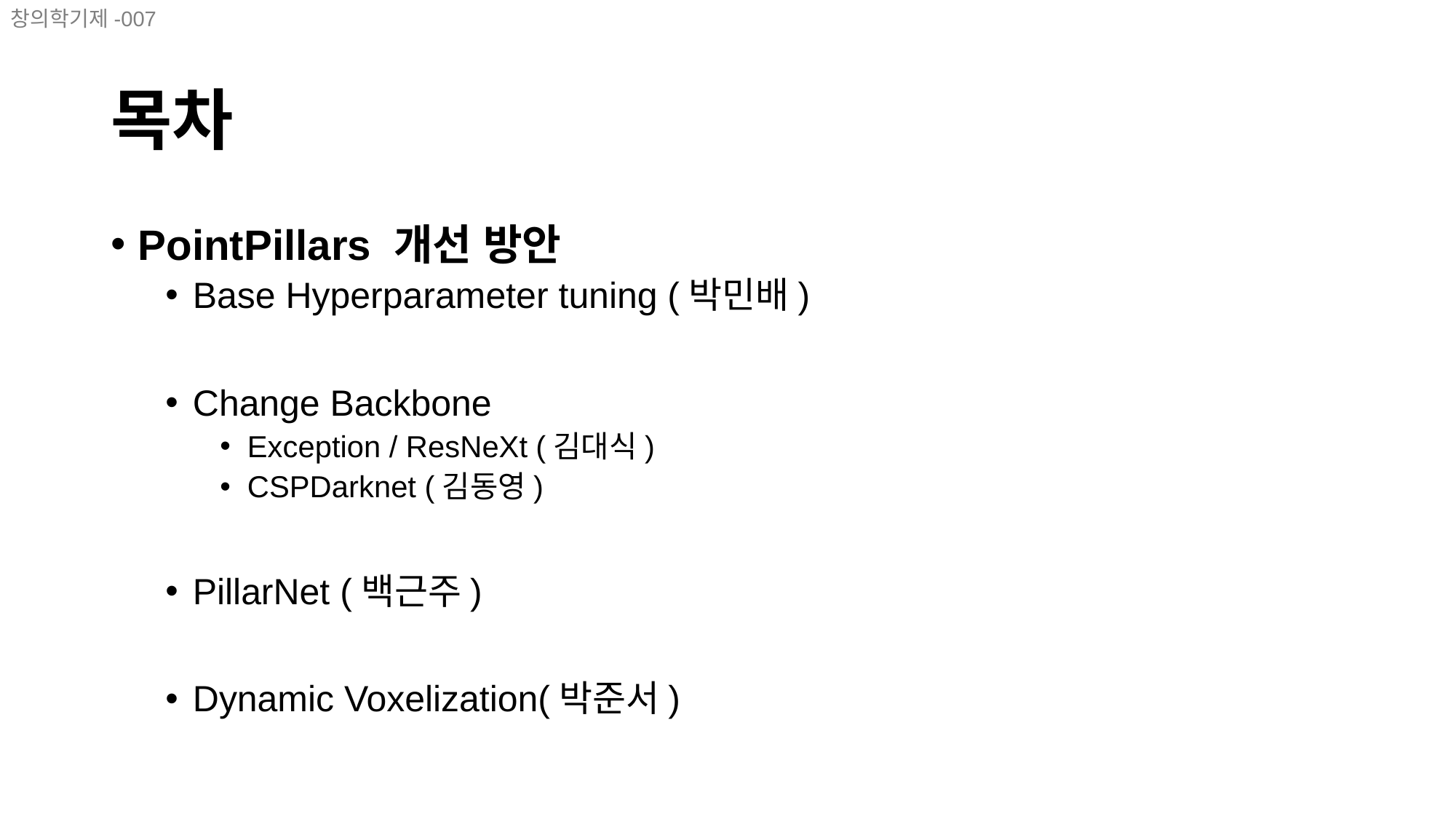

창의학기제-007
# 목차
PointPillars 개선 방안
Base Hyperparameter tuning (박민배)

Change Backbone
Exception / ResNeXt (김대식)
CSPDarknet (김동영)

PillarNet (백근주)

Dynamic Voxelization(박준서)